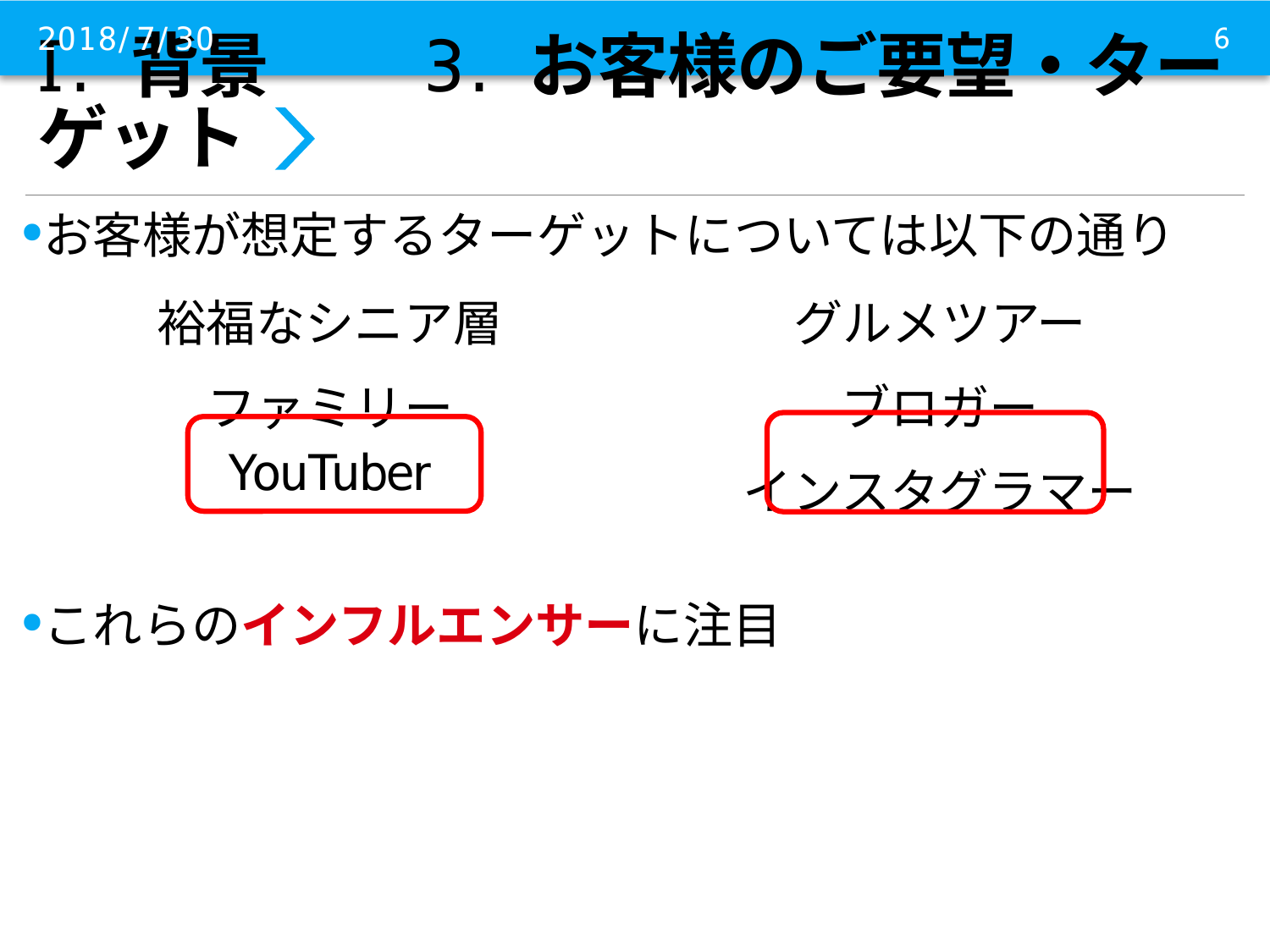

2018/7/30
6
# I. 背景　　3. お客様のご要望・ターゲット

お客様が想定するターゲットについては以下の通り

これらのインフルエンサーに注目

| 裕福なシニア層 | グルメツアー |
| --- | --- |
| ファミリー | ブロガー |
| YouTuber | インスタグラマー |